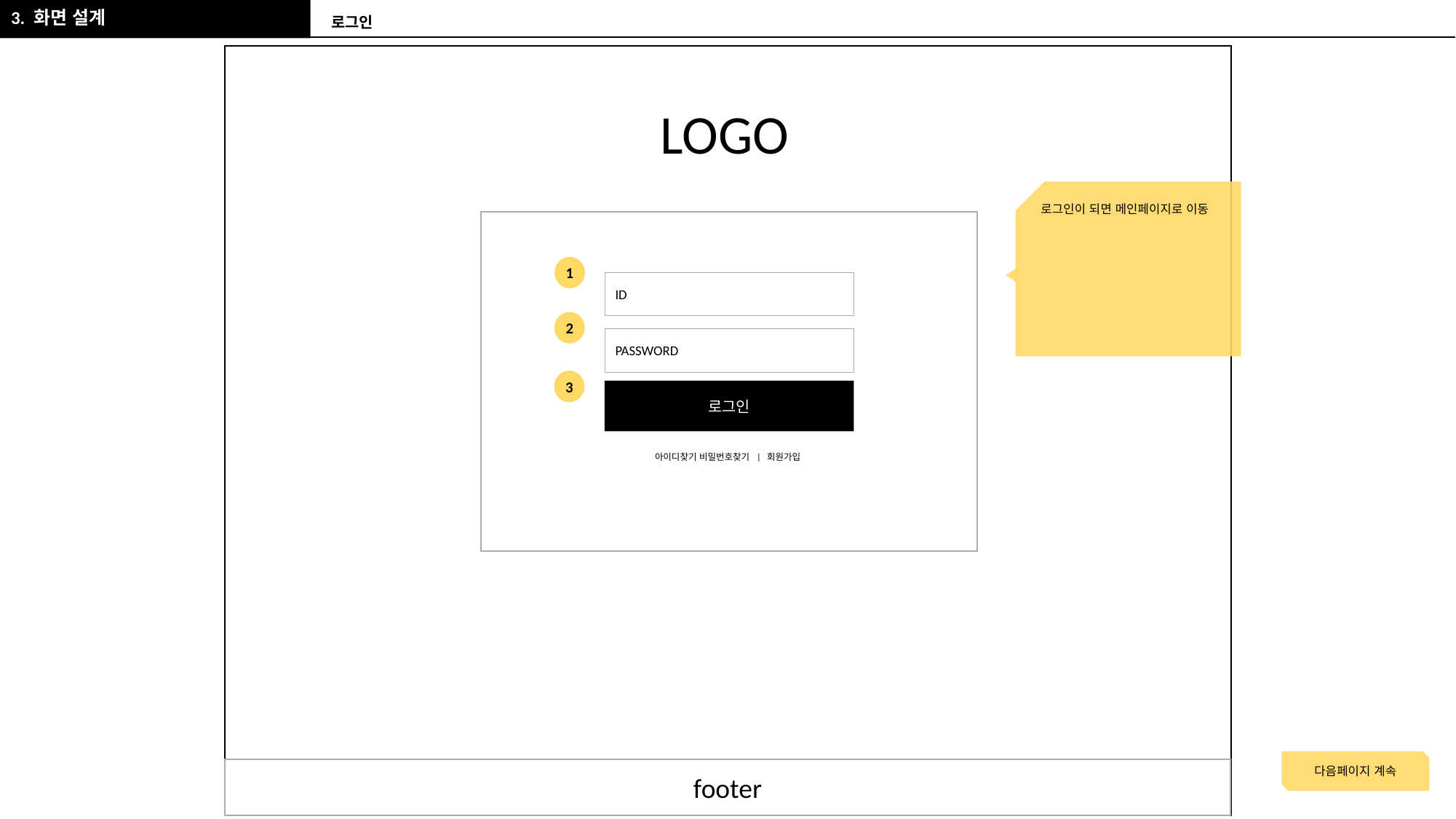

3. 화면 설계
로그인

LOGO
로그인이 되면 메인페이지로 이동

1
ID

2
PASSWORD

3
로그인
아이디찾기 비밀번호찾기  |  회원가입
다음페이지 계속
footer